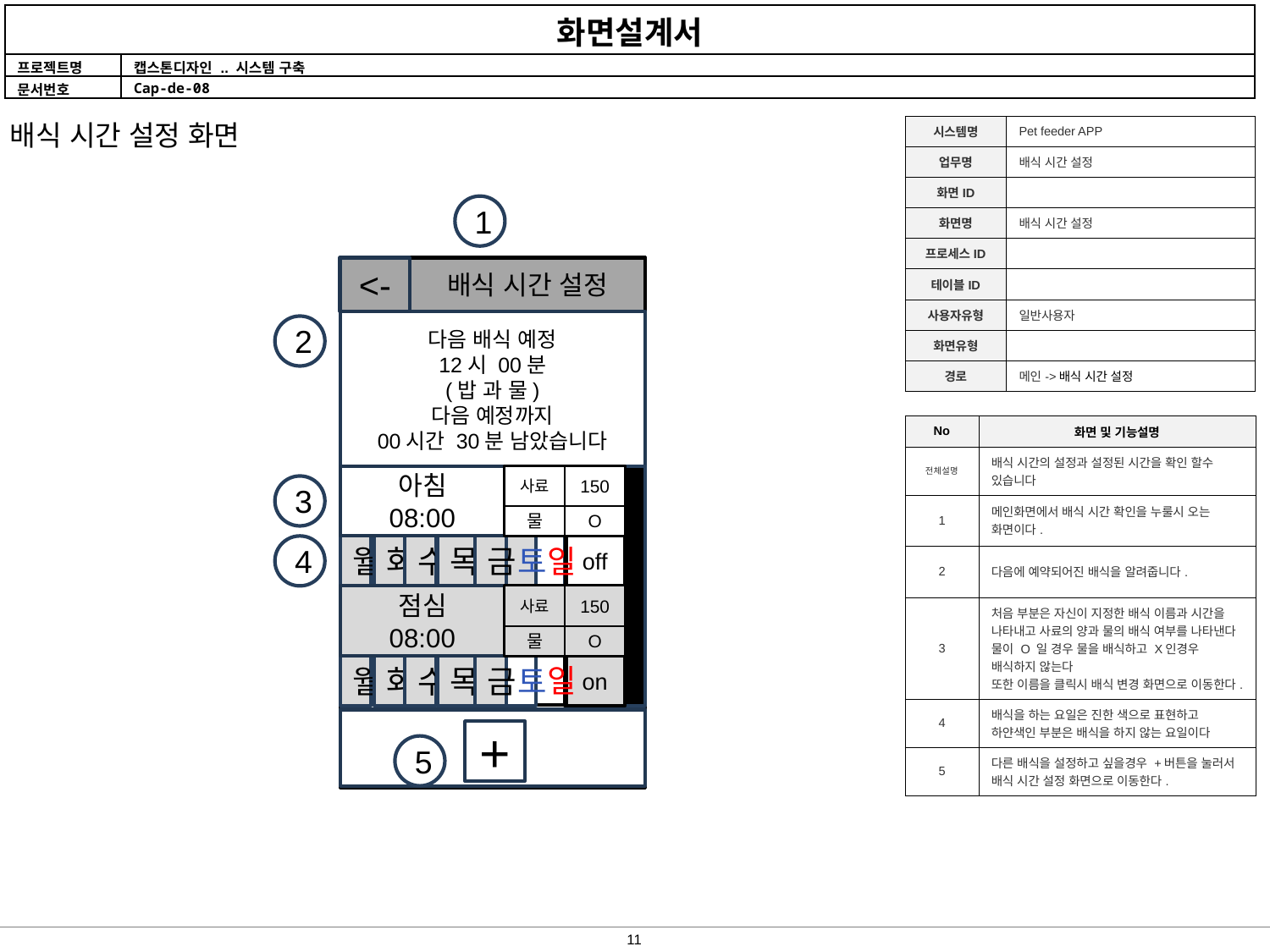

배식 시간 설정 화면
| 시스템명 | Pet feeder APP |
| --- | --- |
| 업무명 | 배식 시간 설정 |
| 화면ID |  |
| 화면명 | 배식 시간 설정 |
| 프로세스ID |  |
| 테이블ID |  |
| 사용자유형 | 일반사용자 |
| 화면유형 |  |
| 경로 | 메인->배식 시간 설정 |
1

<-
배식 시간 설정
다음 배식 예정
12시 00분
(밥 과 물)
다음 예정까지
00시간 30분 남았습니다
2
| No | 화면 및 기능설명 |
| --- | --- |
| 전체설명 | 배식 시간의 설정과 설정된 시간을 확인 할수 있습니다 |
| 1 | 메인화면에서 배식 시간 확인을 누룰시 오는 화면이다. |
| 2 | 다음에 예약되어진 배식을 알려줍니다. |
| 3 | 처음 부분은 자신이 지정한 배식 이름과 시간을 나타내고 사료의 양과 물의 배식 여부를 나타낸다 물이 O 일 경우 물을 배식하고 X인경우 배식하지 않는다 또한 이름을 클릭시 배식 변경 화면으로 이동한다. |
| 4 | 배식을 하는 요일은 진한 색으로 표현하고 하얀색인 부분은 배식을 하지 않는 요일이다 |
| 5 | 다른 배식을 설정하고 싶을경우 +버튼을 눌러서 배식 시간 설정 화면으로 이동한다. |

아침
08:00

사료

150

3
물
O
일
월
화
수
금
토
4
목
off
점심
08:00

사료

150
물
O
일
월
화
수
금
토
목
on

+
5